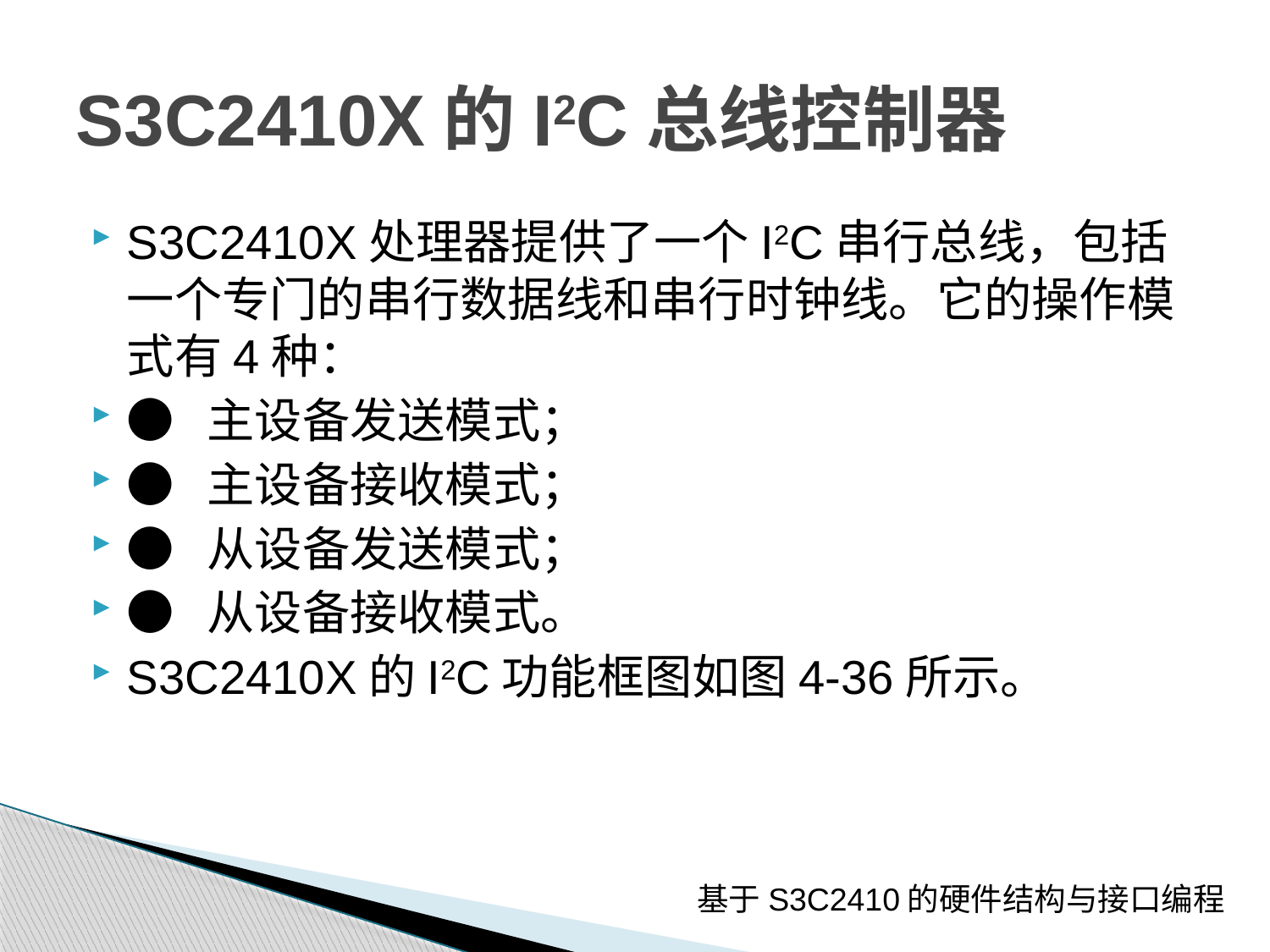

# S3C2410X的I2C总线控制器
S3C2410X处理器提供了一个I2C串行总线，包括一个专门的串行数据线和串行时钟线。它的操作模式有4种：
●  主设备发送模式；
●  主设备接收模式；
●  从设备发送模式；
●  从设备接收模式。
S3C2410X的I2C功能框图如图4-36所示。

基于S3C2410的硬件结构与接口编程